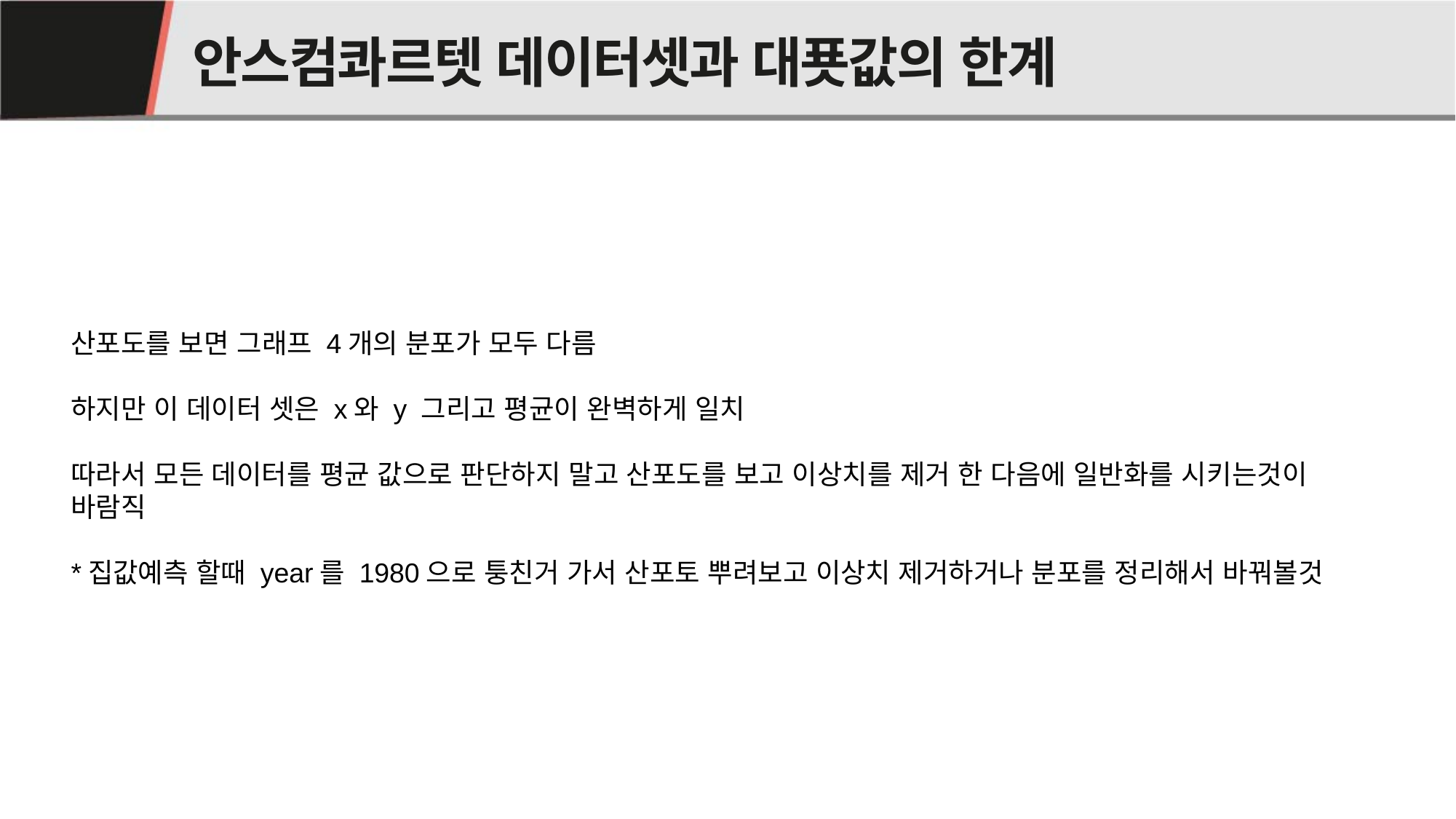

# 안스컴콰르텟 데이터셋과 대푯값의 한계
02
산포도를 보면 그래프 4개의 분포가 모두 다름

하지만 이 데이터 셋은 x와 y 그리고 평균이 완벽하게 일치

따라서 모든 데이터를 평균 값으로 판단하지 말고 산포도를 보고 이상치를 제거 한 다음에 일반화를 시키는것이 바람직

*집값예측 할때 year를 1980으로 퉁친거 가서 산포토 뿌려보고 이상치 제거하거나 분포를 정리해서 바꿔볼것